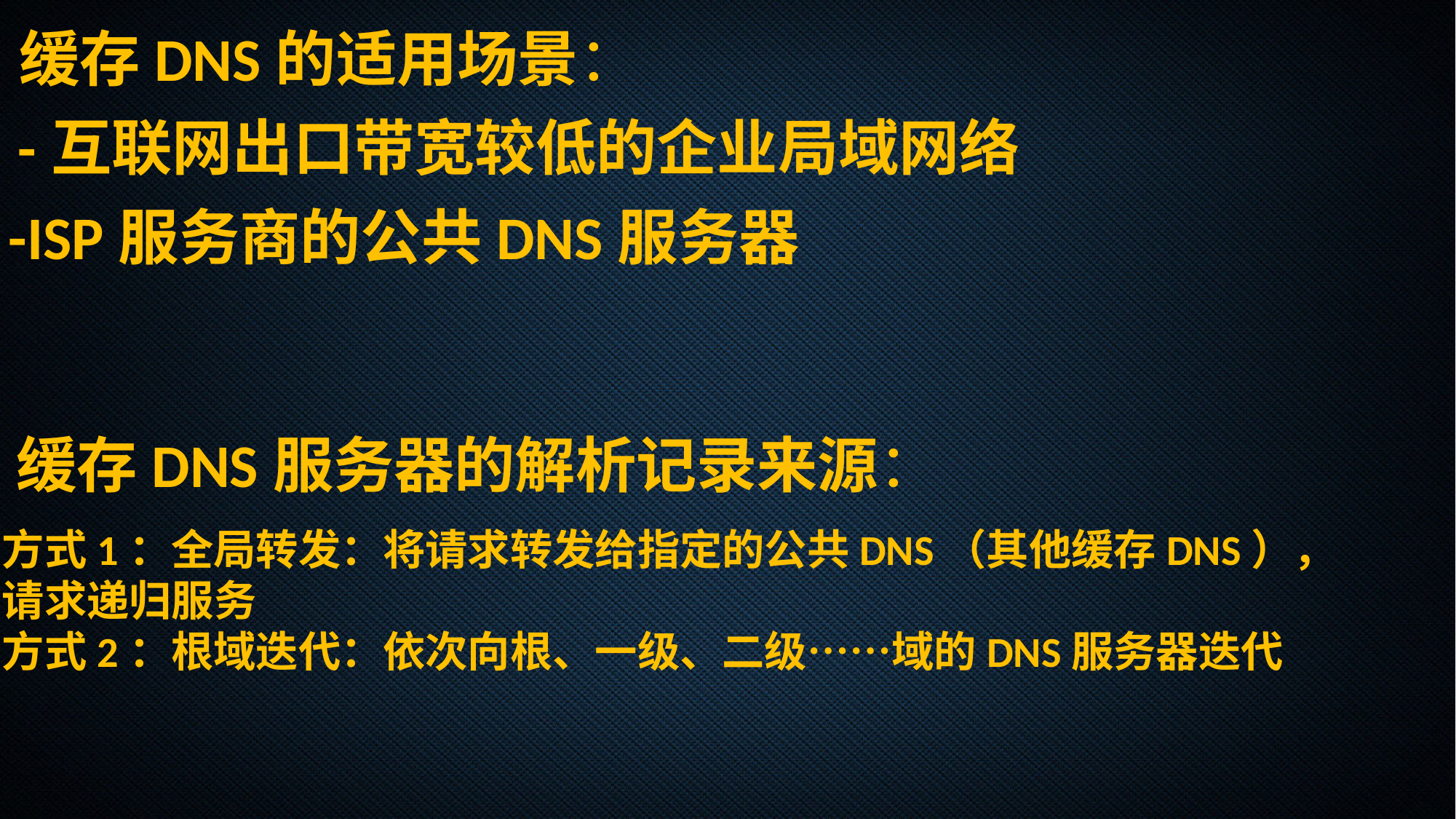

缓存DNS的适用场景：
-互联网出口带宽较低的企业局域网络
-ISP服务商的公共DNS服务器
缓存DNS服务器的解析记录来源：
方式1：全局转发：将请求转发给指定的公共DNS（其他缓存DNS），
请求递归服务
方式2：根域迭代：依次向根、一级、二级……域的DNS服务器迭代